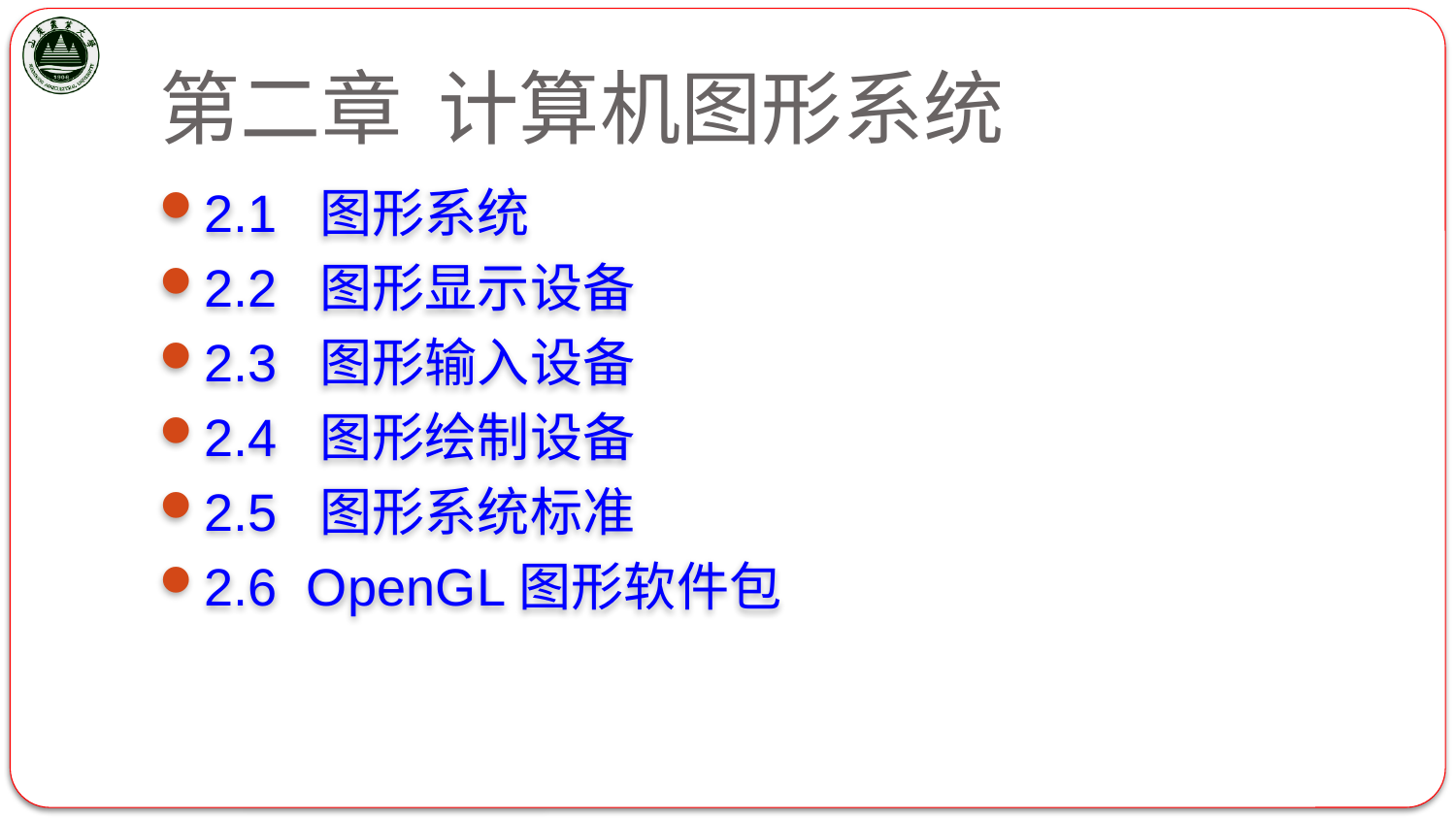

# 第二章  计算机图形系统
2.1  图形系统
2.2  图形显示设备
2.3  图形输入设备
2.4  图形绘制设备
2.5  图形系统标准
2.6  OpenGL图形软件包